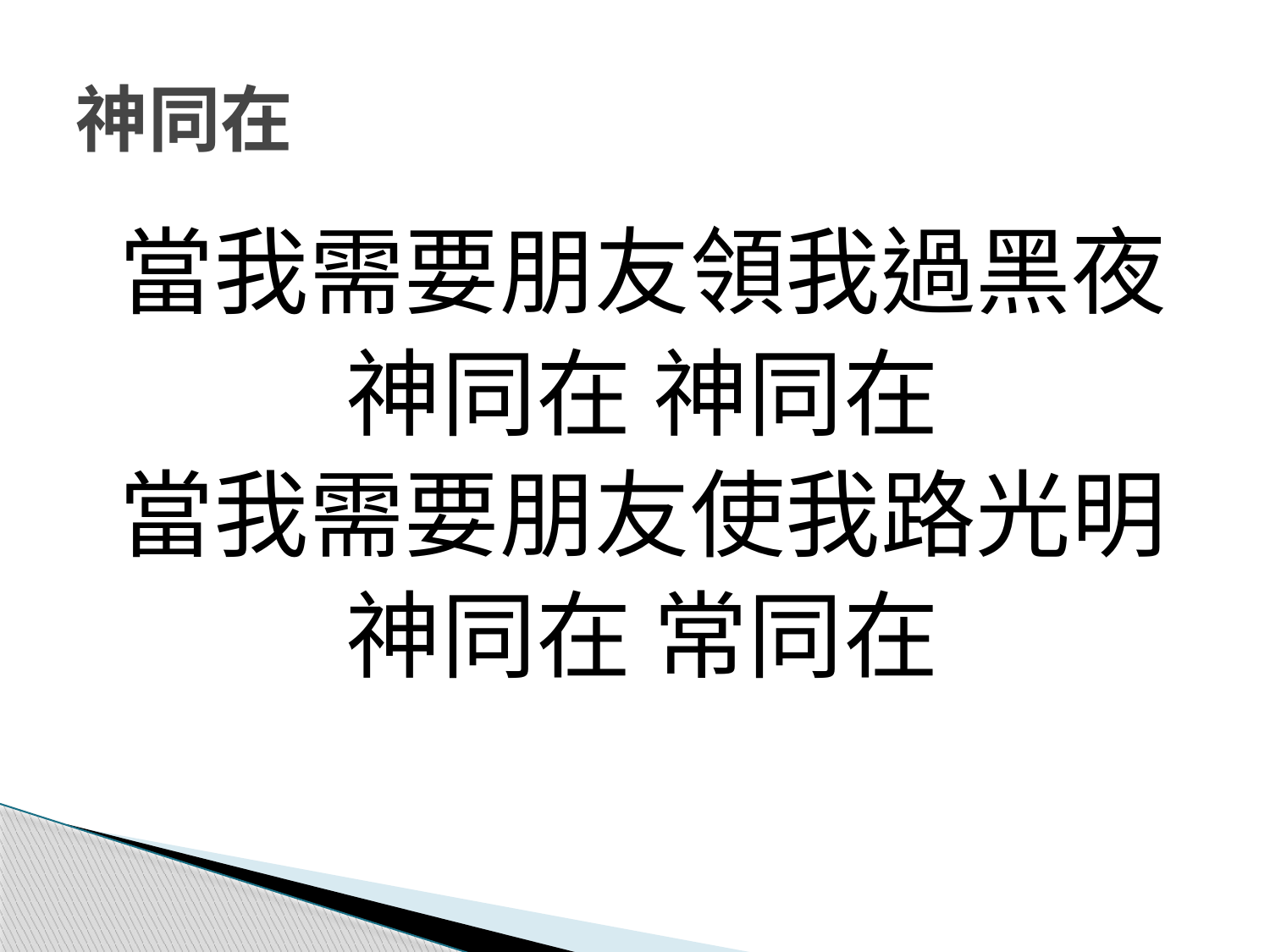

# 神同在
當我需要朋友領我過黑夜
神同在 神同在
當我需要朋友使我路光明
神同在 常同在